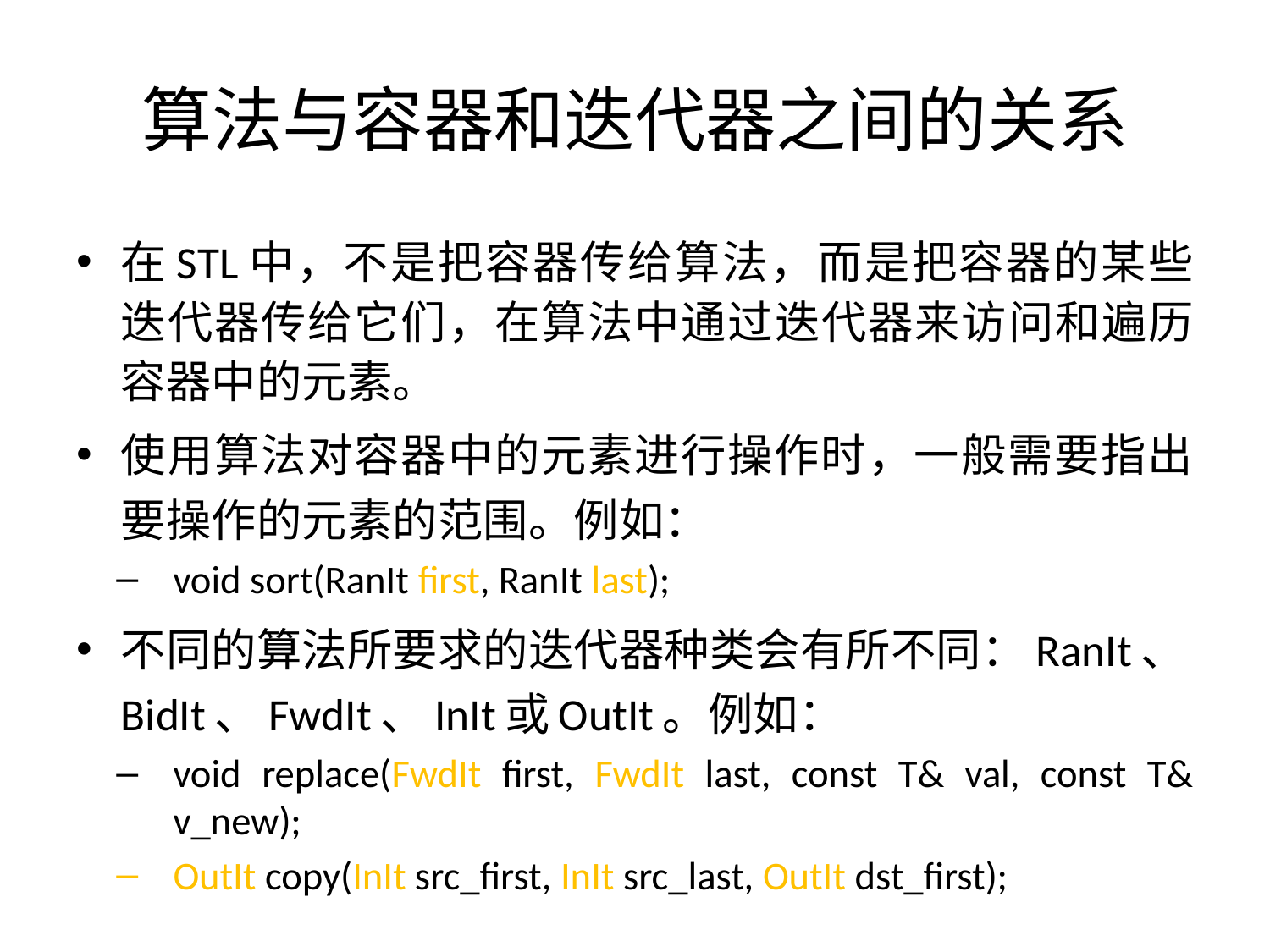

# 算法与容器和迭代器之间的关系
在STL中，不是把容器传给算法，而是把容器的某些迭代器传给它们，在算法中通过迭代器来访问和遍历容器中的元素。
使用算法对容器中的元素进行操作时，一般需要指出要操作的元素的范围。例如：
void sort(RanIt first, RanIt last);
不同的算法所要求的迭代器种类会有所不同：RanIt、BidIt、FwdIt、InIt或OutIt。例如：
void replace(FwdIt first, FwdIt last, const T& val, const T& v_new);
OutIt copy(InIt src_first, InIt src_last, OutIt dst_first);